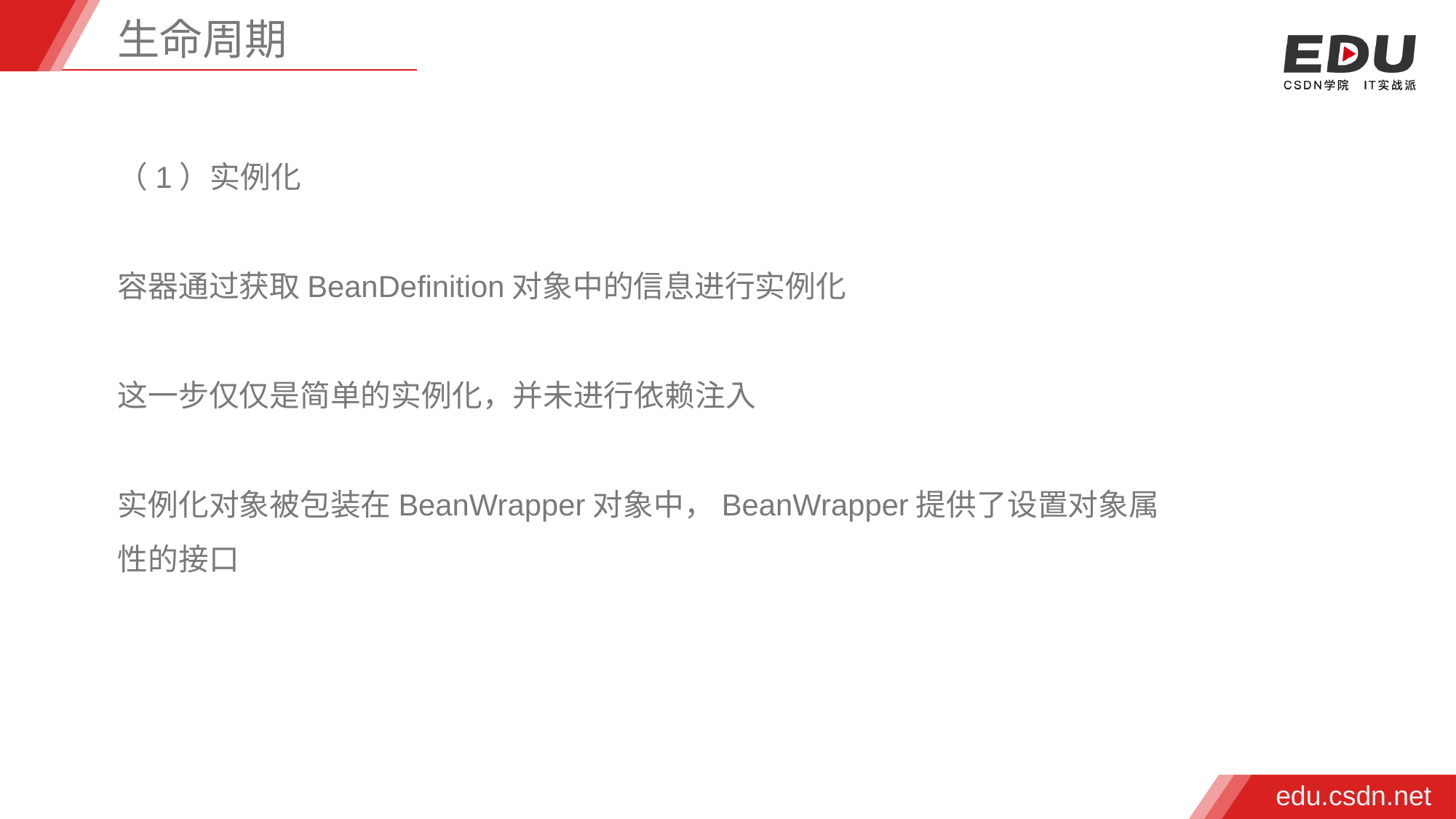

生命周期
（1）实例化

容器通过获取BeanDefinition对象中的信息进行实例化

这一步仅仅是简单的实例化，并未进行依赖注入

实例化对象被包装在BeanWrapper对象中，BeanWrapper提供了设置对象属性的接口
edu.csdn.net